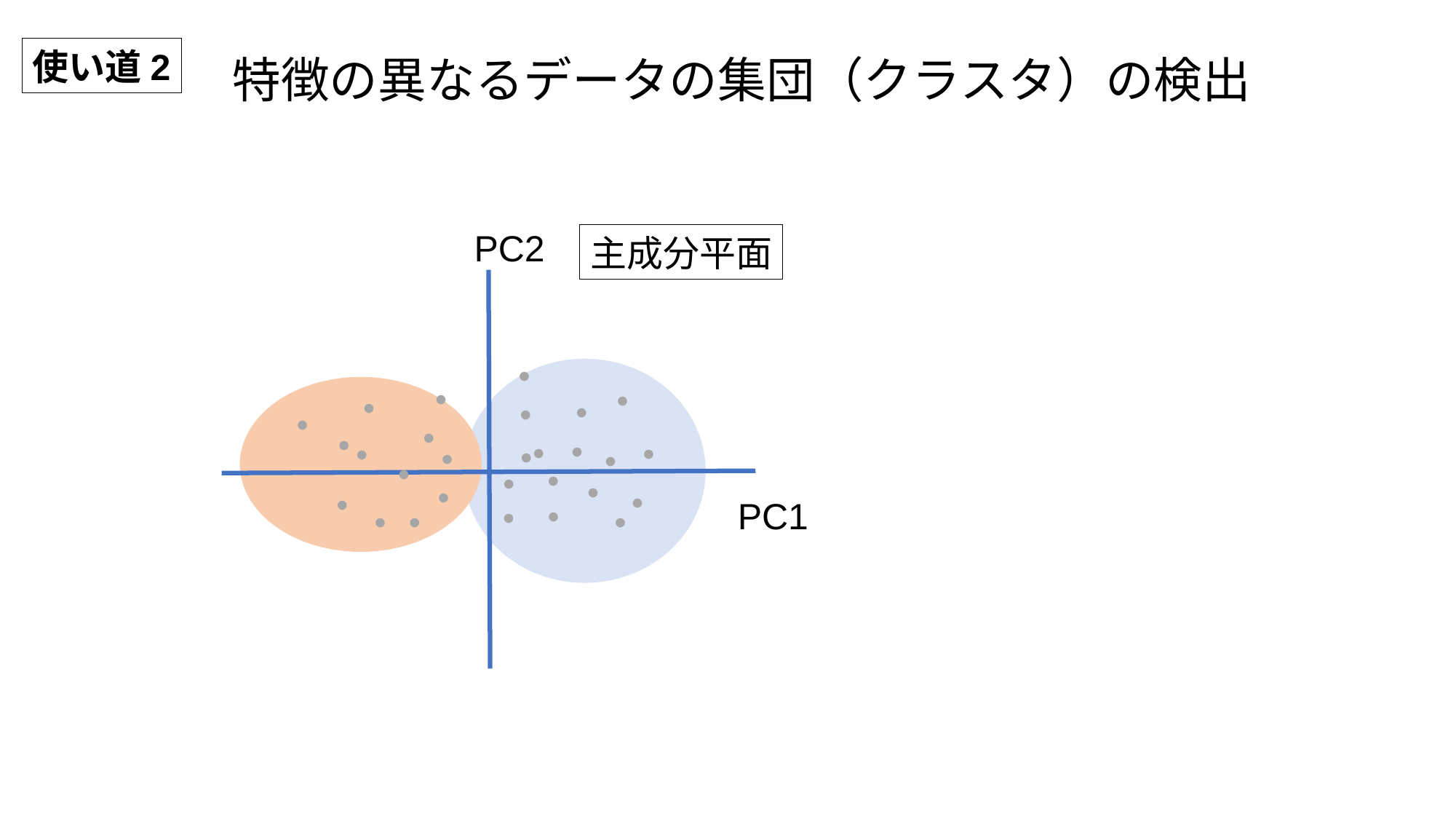

使い道2
特徴の異なるデータの集団（クラスタ）の検出
PC2
主成分平面

●

●
●
●
●
●
●
●
●
●
●
●
●
●
●
●
●
●
●
●
●
PC1
●
●
●
●
●
●
●